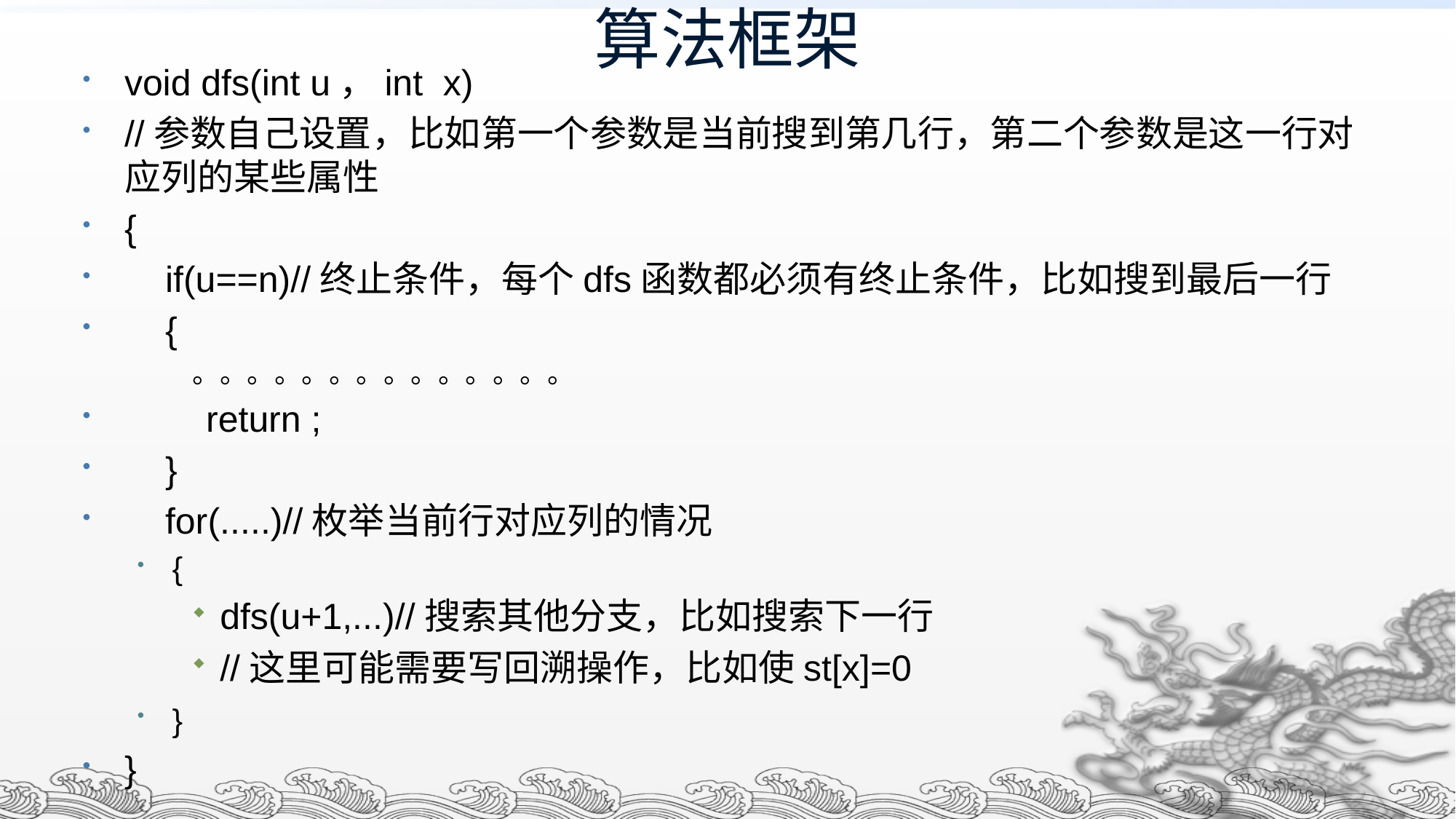

# 算法框架
void dfs(int u，int  x)
//参数自己设置，比如第一个参数是当前搜到第几行，第二个参数是这一行对应列的某些属性
{
    if(u==n)//终止条件，每个dfs函数都必须有终止条件，比如搜到最后一行
    {
。。。。。。。。。。。。。。
        return ;
    }
    for(.....)//枚举当前行对应列的情况
{
dfs(u+1,...)//搜索其他分支，比如搜索下一行
//这里可能需要写回溯操作，比如使st[x]=0
}
}